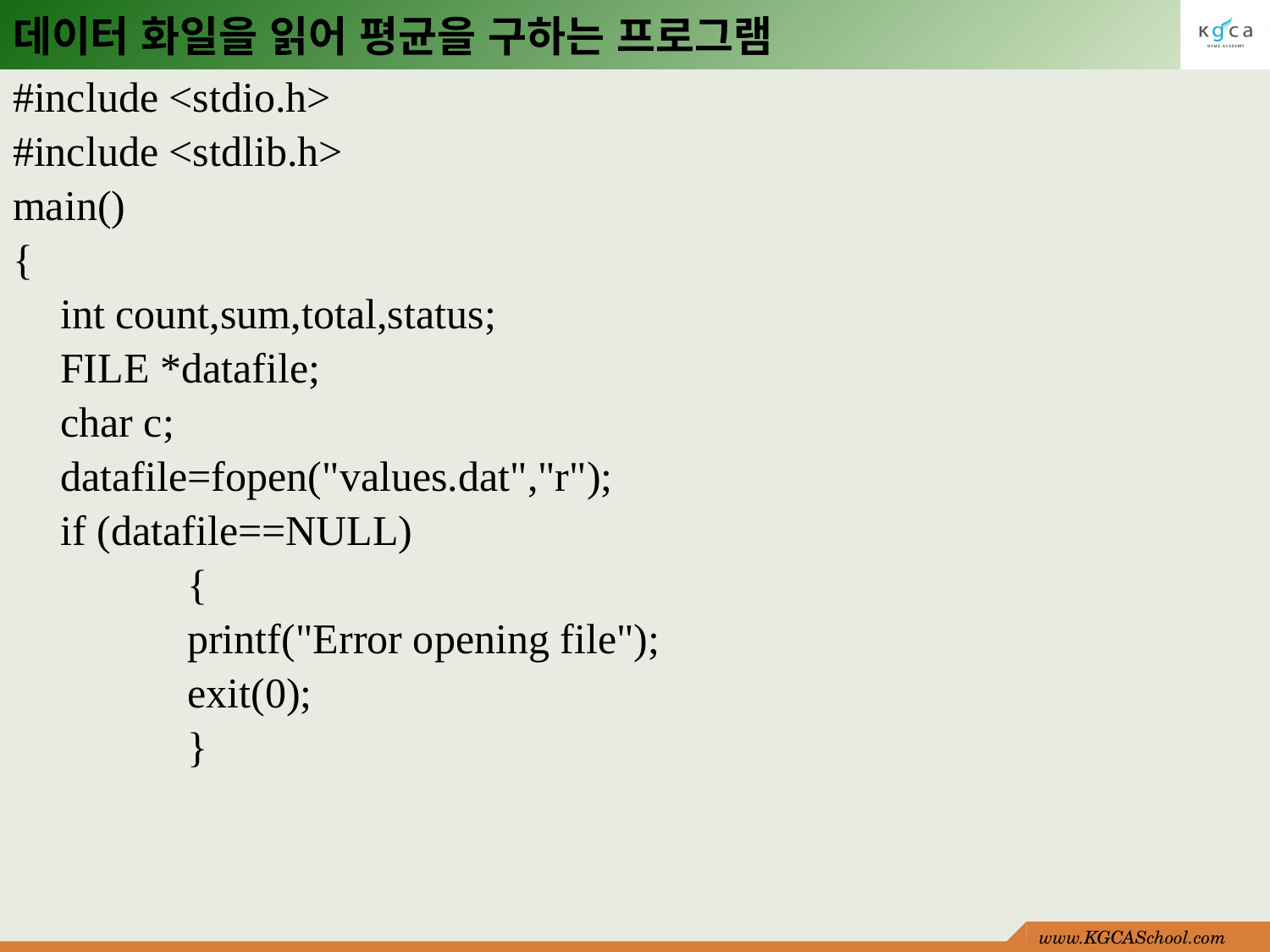

# 데이터 화일을 읽어 평균을 구하는 프로그램
#include <stdio.h>
#include <stdlib.h>
main()
{
	int count,sum,total,status;
	FILE *datafile;
	char c;
	datafile=fopen("values.dat","r");
	if (datafile==NULL)
		{
		printf("Error opening file");
		exit(0);
		}